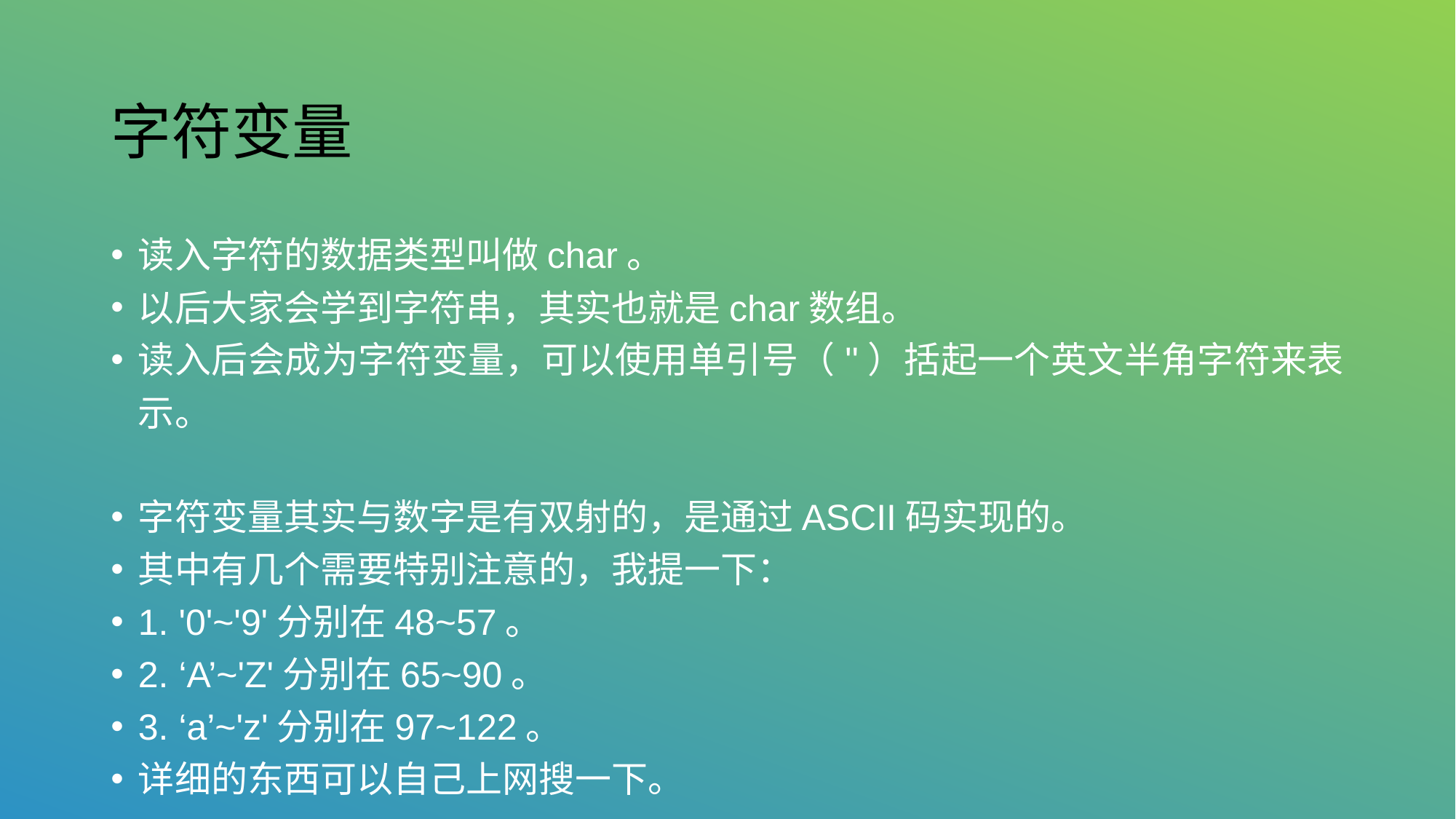

# 字符变量
读入字符的数据类型叫做char。
以后大家会学到字符串，其实也就是char数组。
读入后会成为字符变量，可以使用单引号（''）括起一个英文半角字符来表示。

字符变量其实与数字是有双射的，是通过ASCII码实现的。
其中有几个需要特别注意的，我提一下：
1. '0'~'9'分别在48~57。
2. ‘A’~'Z'分别在65~90。
3. ‘a’~'z'分别在97~122。
详细的东西可以自己上网搜一下。